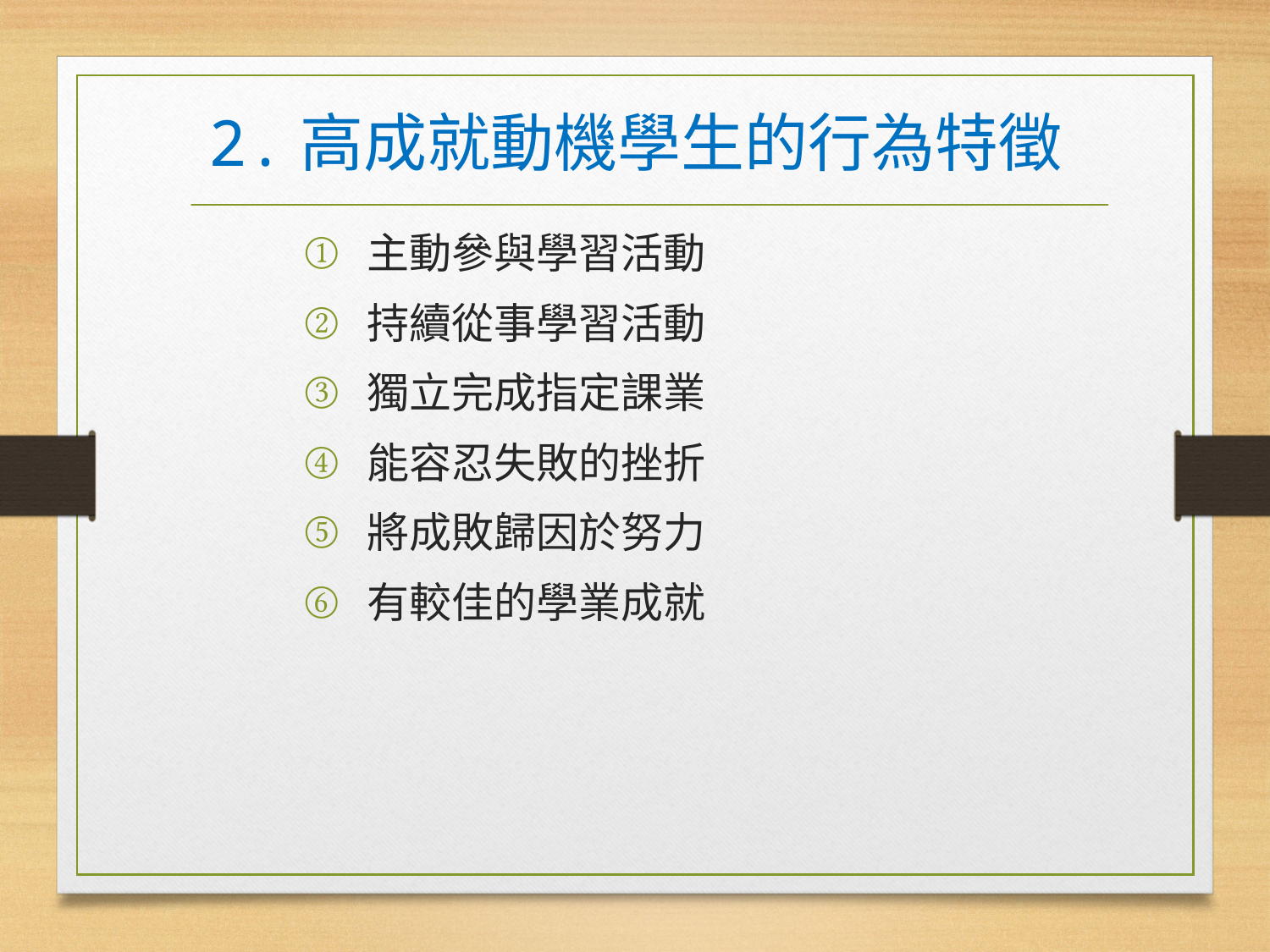

# 2.高成就動機學生的行為特徵
主動參與學習活動
持續從事學習活動
獨立完成指定課業
能容忍失敗的挫折
將成敗歸因於努力
有較佳的學業成就